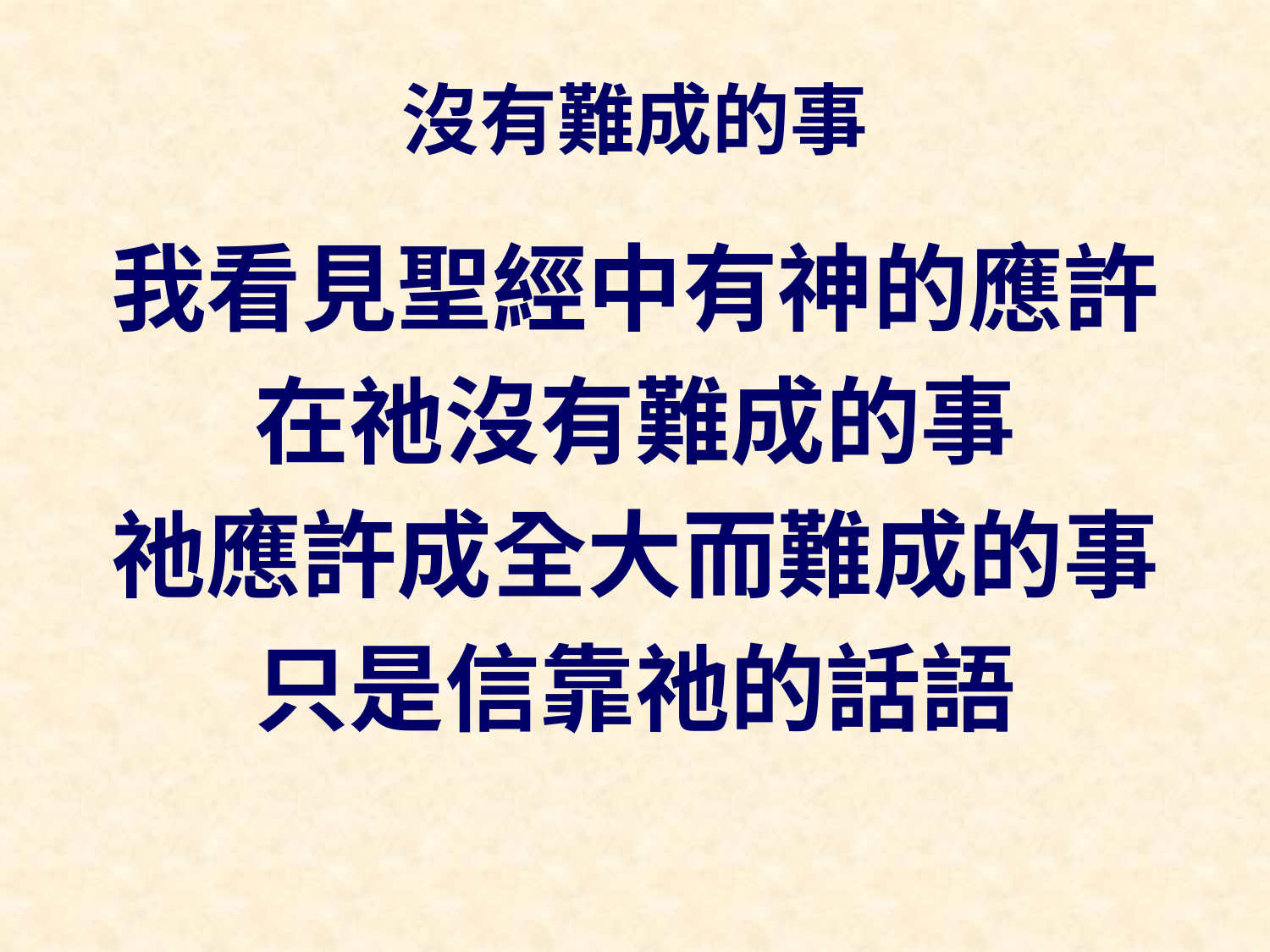

# 沒有難成的事
我看見聖經中有神的應許
在祂沒有難成的事
祂應許成全大而難成的事
只是信靠祂的話語